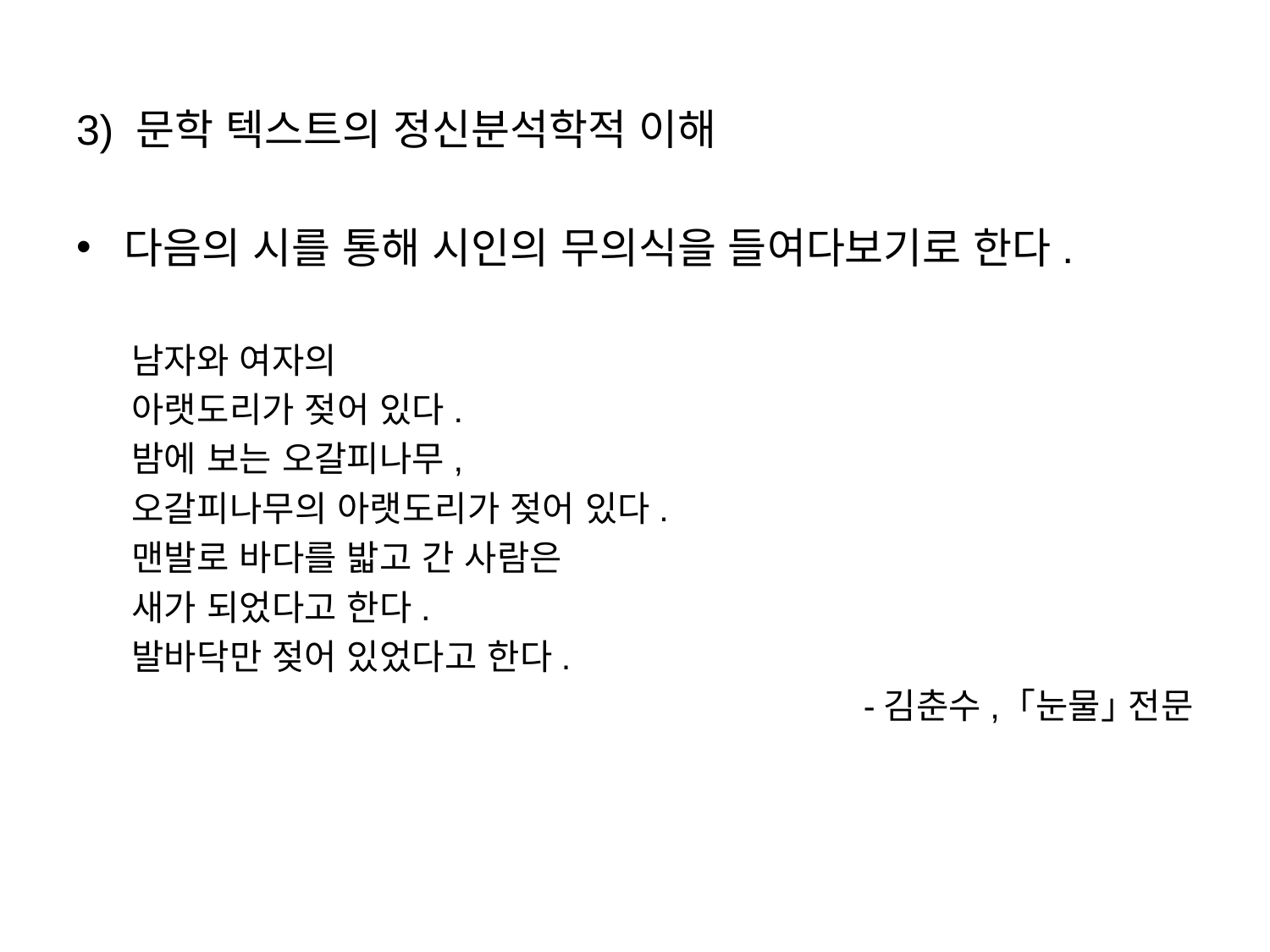

3) 문학 텍스트의 정신분석학적 이해

다음의 시를 통해 시인의 무의식을 들여다보기로 한다.

남자와 여자의
아랫도리가 젖어 있다.
밤에 보는 오갈피나무,
오갈피나무의 아랫도리가 젖어 있다.
맨발로 바다를 밟고 간 사람은
새가 되었다고 한다.
발바닥만 젖어 있었다고 한다.
-김춘수, ｢눈물｣ 전문